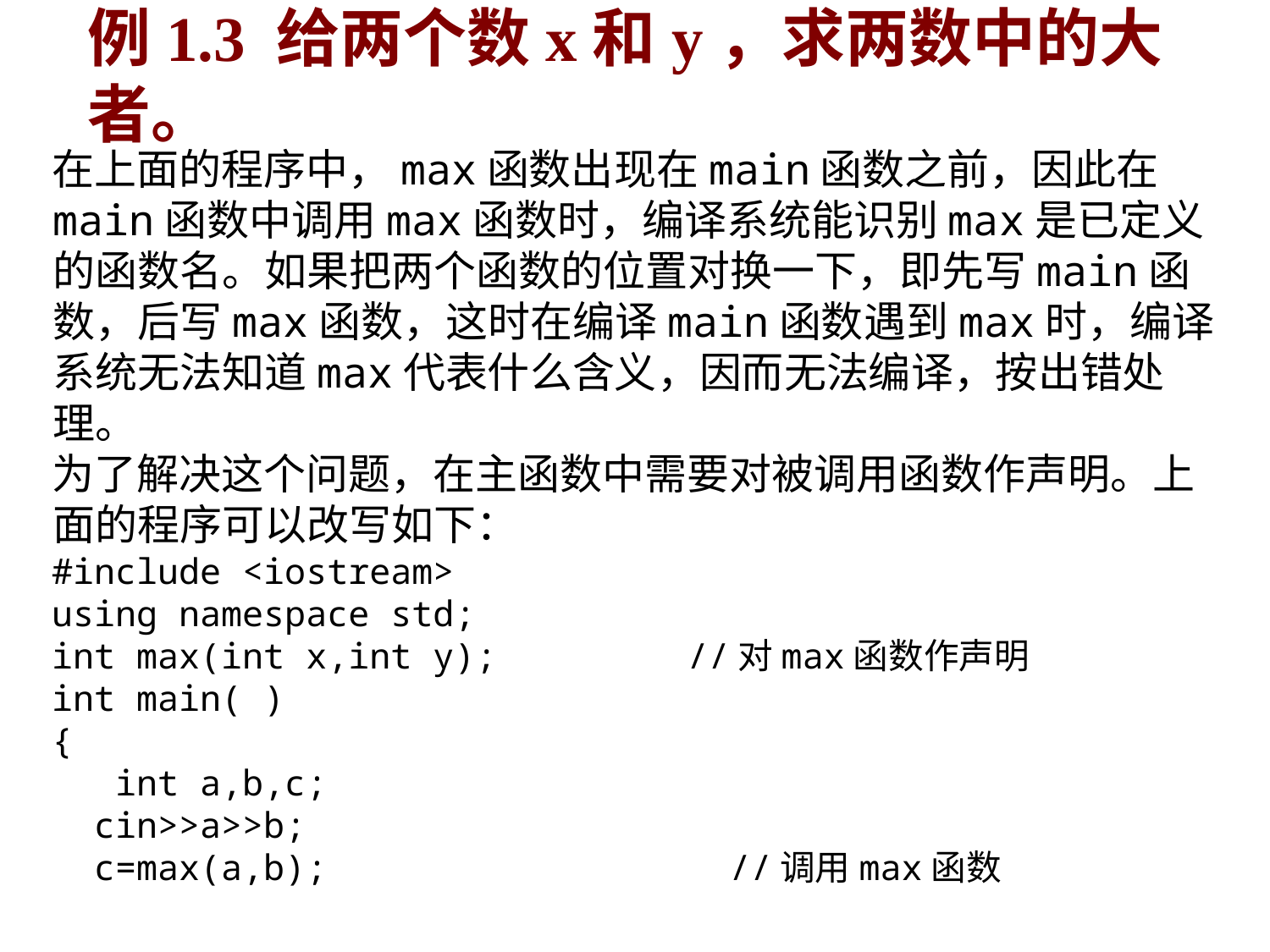

例1.3 给两个数x和y，求两数中的大者。
在上面的程序中，max函数出现在main函数之前，因此在main函数中调用max函数时，编译系统能识别max是已定义的函数名。如果把两个函数的位置对换一下，即先写main函数，后写max函数，这时在编译main函数遇到max时，编译系统无法知道max代表什么含义，因而无法编译，按出错处理。
为了解决这个问题，在主函数中需要对被调用函数作声明。上面的程序可以改写如下：
#include <iostream>
using namespace std;
int max(int x,int y);         //对max函数作声明
int main( )
{
   int a,b,c;
  cin>>a>>b;
  c=max(a,b);                   //调用max函数